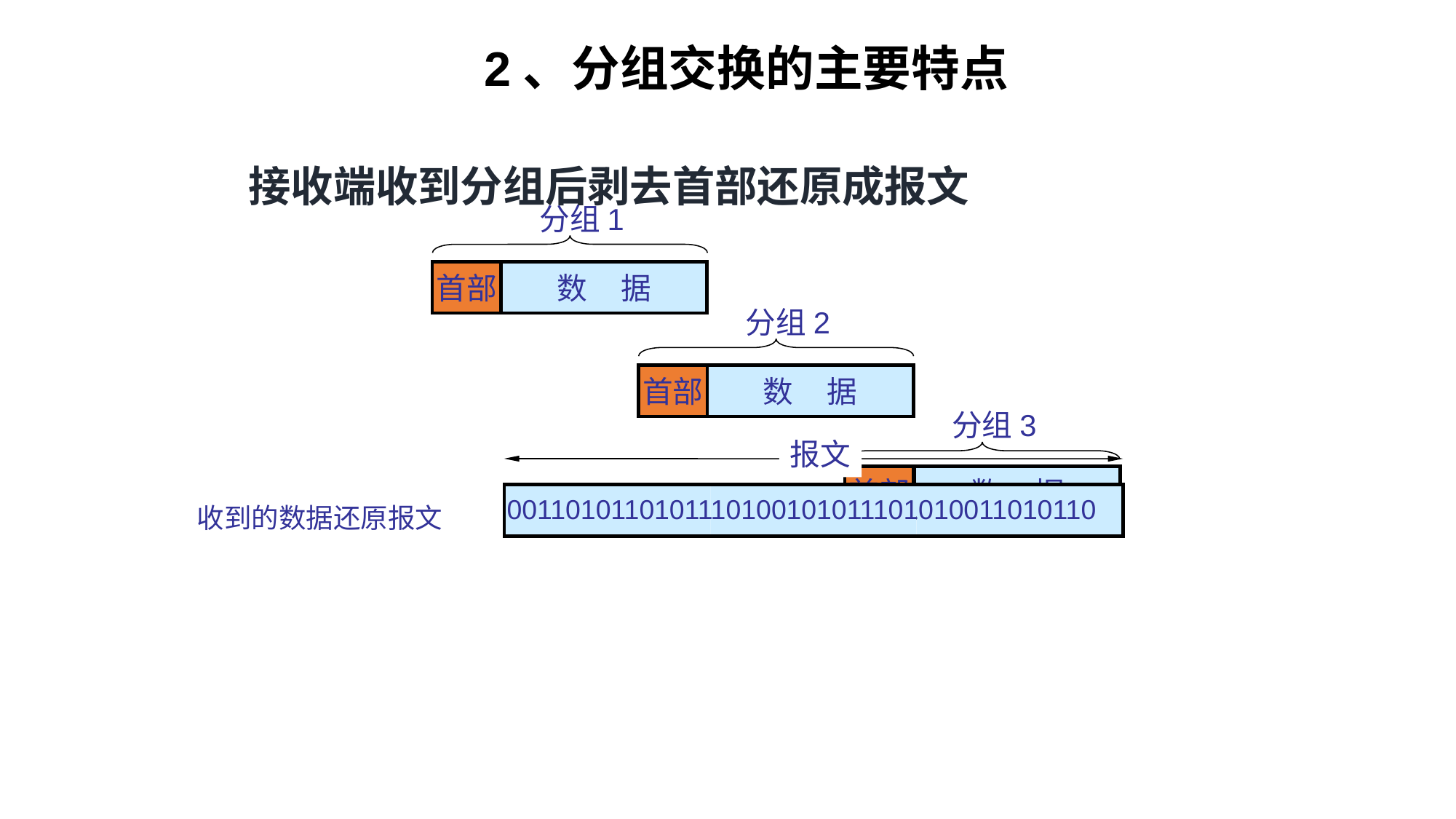

2、分组交换的主要特点
接收端收到分组后剥去首部还原成报文

分组 1
首部
数     据

分组 2
首部
数     据

分组 3
报文

0011010110101110100101011101010011010110
首部
数     据
收到的数据还原报文